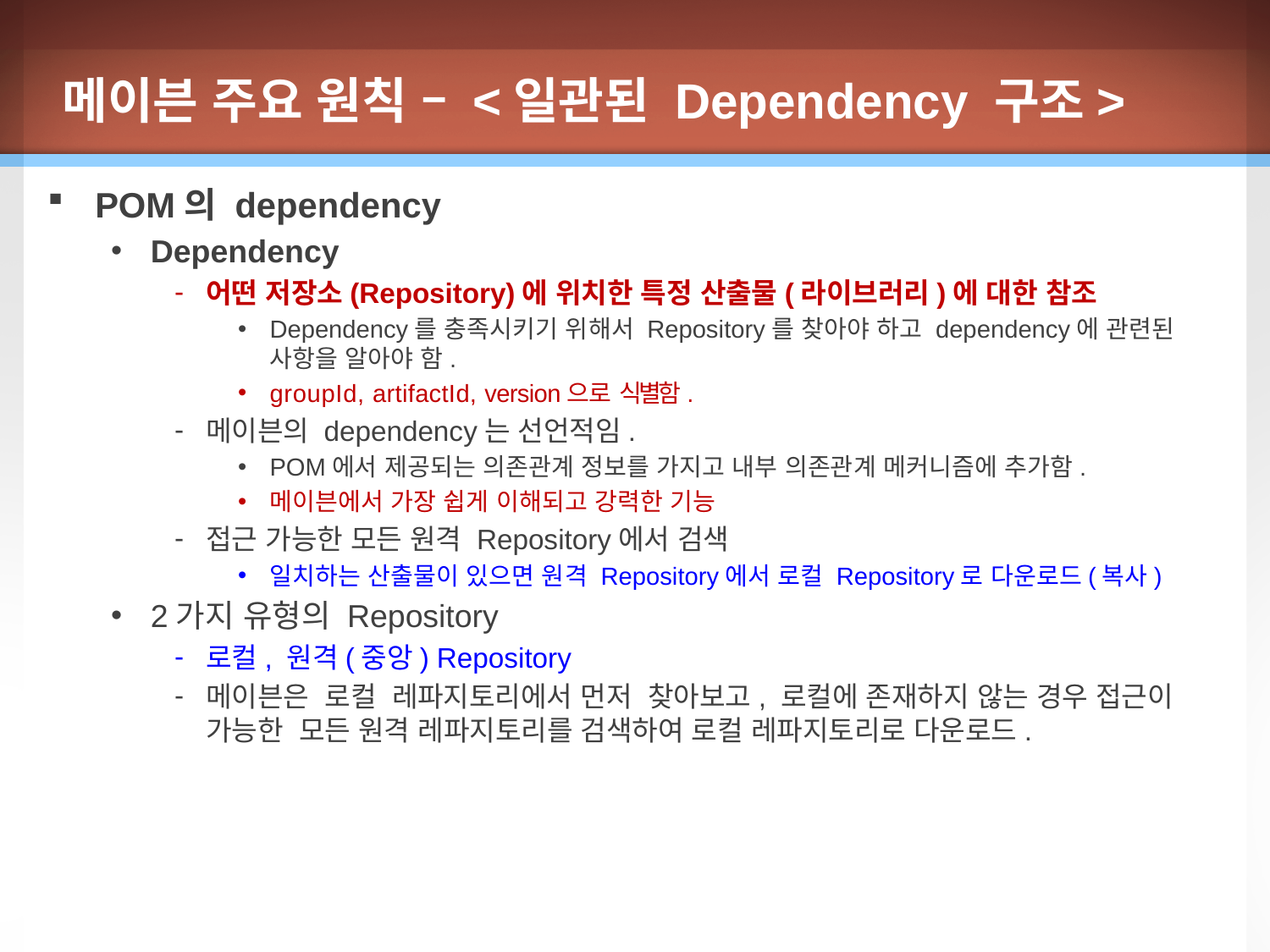

메이븐 주요 원칙 – <일관된 Dependency 구조>
POM의 dependency
Dependency
어떤 저장소(Repository)에 위치한 특정 산출물(라이브러리)에 대한 참조
Dependency를 충족시키기 위해서 Repository를 찾아야 하고 dependency에 관련된
사항을 알아야 함.
groupId, artifactId, version으로 식별함.
메이븐의 dependency는 선언적임.
POM에서 제공되는 의존관계 정보를 가지고 내부 의존관계 메커니즘에 추가함.
메이븐에서 가장 쉽게 이해되고 강력한 기능
접근 가능한 모든 원격 Repository에서 검색
일치하는 산출물이 있으면 원격 Repository에서 로컬 Repository로 다운로드(복사)
2가지 유형의 Repository
로컬, 원격(중앙) Repository
메이븐은  로컬  레파지토리에서 먼저  찾아보고, 로컬에 존재하지 않는 경우 접근이 가능한  모든 원격 레파지토리를 검색하여 로컬 레파지토리로 다운로드.